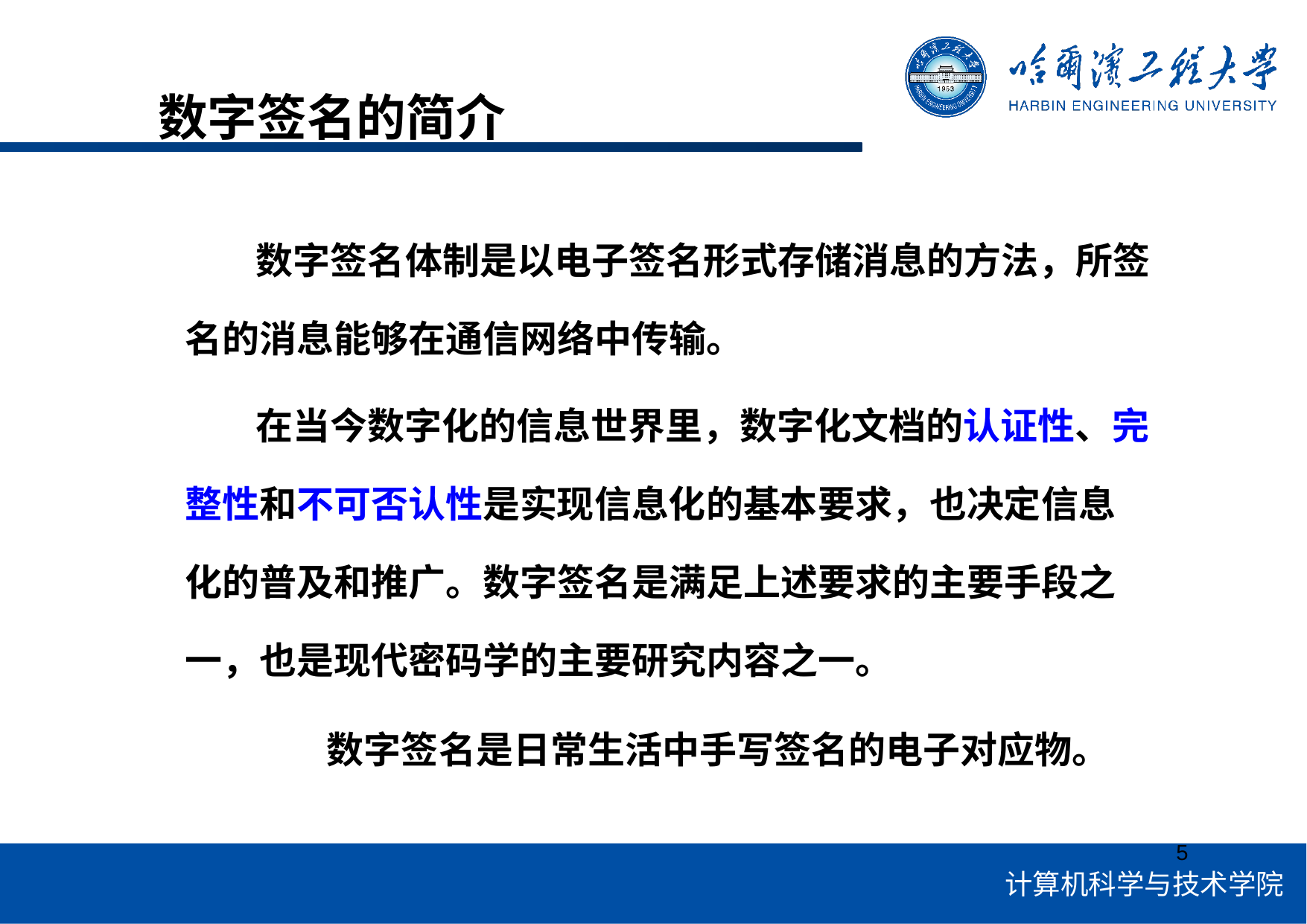

# 数字签名的简介
数字签名体制是以电子签名形式存储消息的方法，所签
名的消息能够在通信网络中传输。
在当今数字化的信息世界里，数字化文档的认证性、完 整性和不可否认性是实现信息化的基本要求，也决定信息 化的普及和推广。数字签名是满足上述要求的主要手段之 一，也是现代密码学的主要研究内容之一。

数字签名是日常生活中手写签名的电子对应物。
5